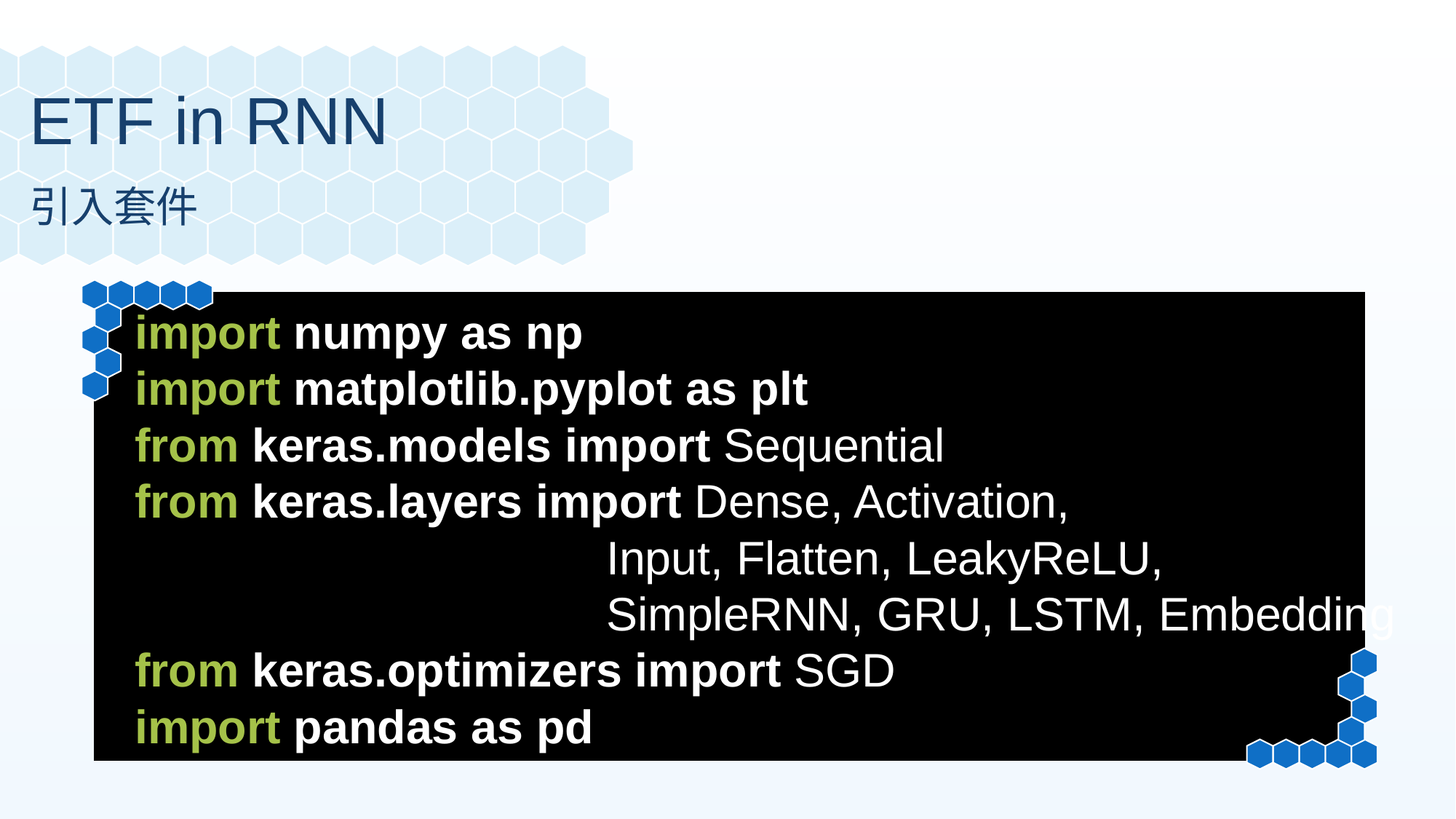

ETF in RNN
引入套件

import numpy as np
import matplotlib.pyplot as plt
from keras.models import Sequential
from keras.layers import Dense, Activation,
                                    Input, Flatten, LeakyReLU,
                                    SimpleRNN, GRU, LSTM, Embedding
from keras.optimizers import SGD
import pandas as pd